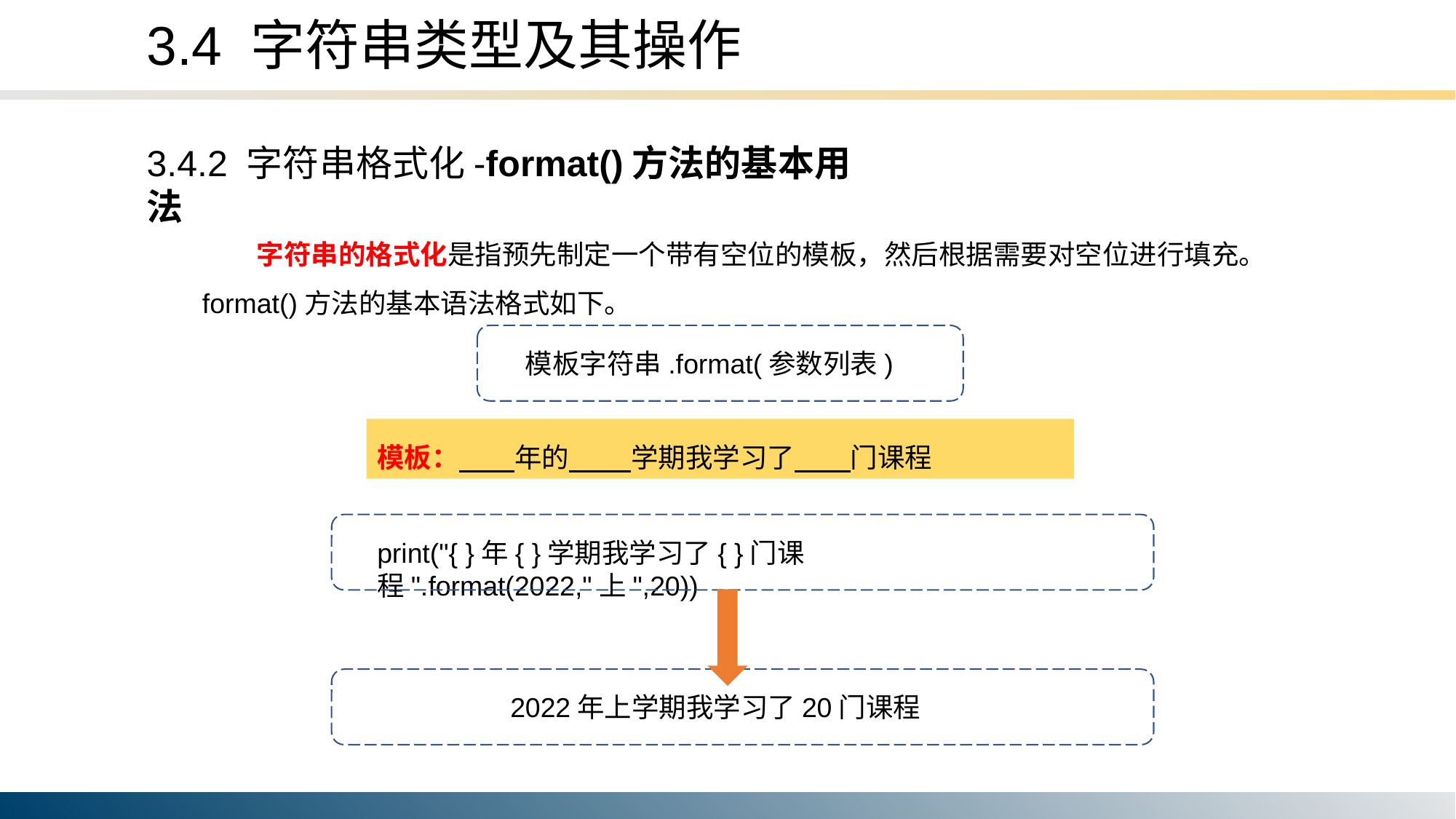

3.4 字符串类型及其操作

3.4.2 字符串格式化-format()方法的基本用法
字符串的格式化是指预先制定一个带有空位的模板，然后根据需要对空位进行填充。format()方法的基本语法格式如下。

模板字符串.format(参数列表)
模板：         年的          学期我学习了         门课程

print("{ }年{ }学期我学习了{ }门课程".format(2022,"上",20))

2022年上学期我学习了20门课程